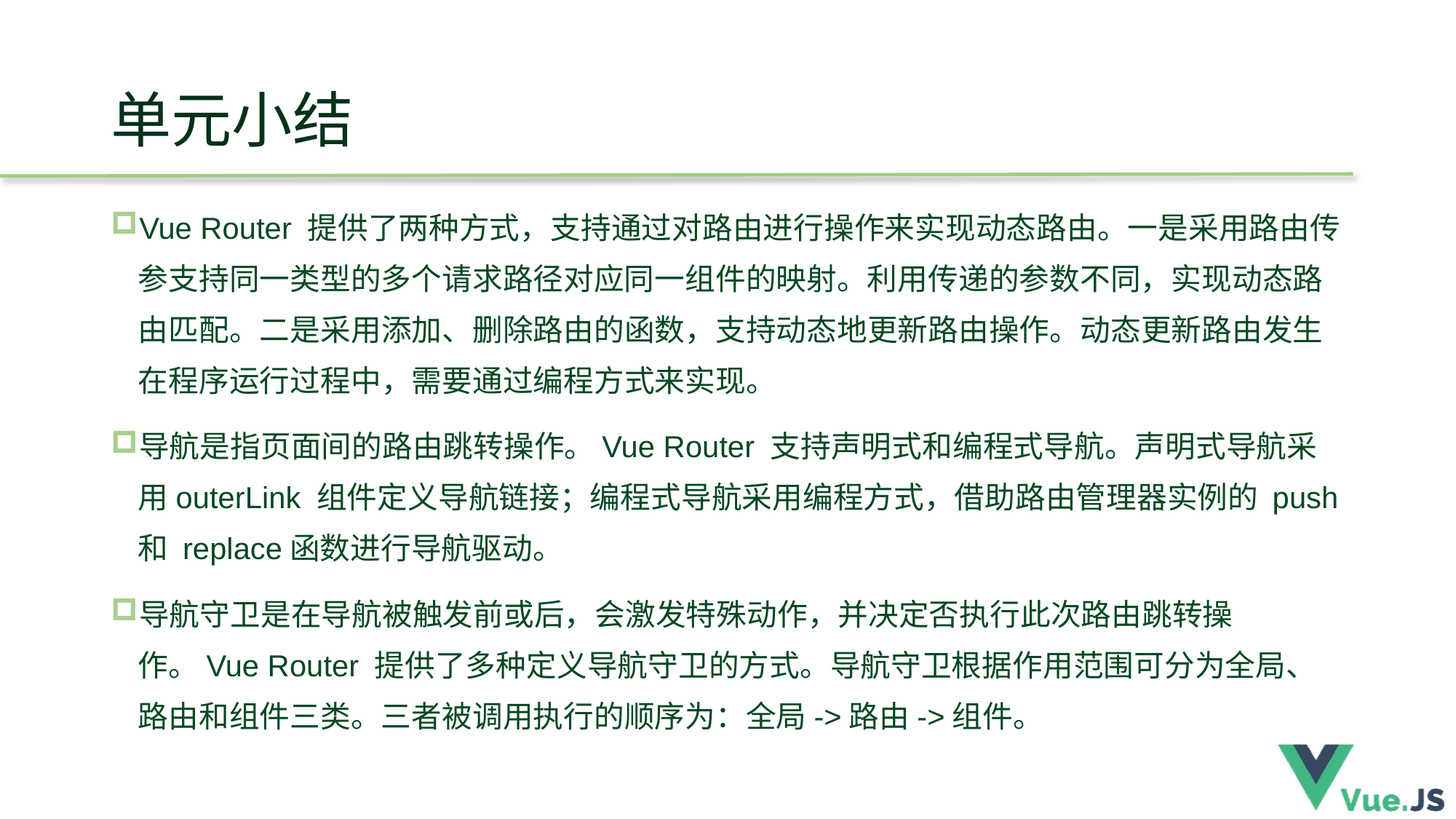

# 单元小结
Vue Router 提供了两种方式，支持通过对路由进行操作来实现动态路由。一是采用路由传参支持同一类型的多个请求路径对应同一组件的映射。利用传递的参数不同，实现动态路由匹配。二是采用添加、删除路由的函数，支持动态地更新路由操作。动态更新路由发生在程序运行过程中，需要通过编程方式来实现。
导航是指页面间的路由跳转操作。Vue Router 支持声明式和编程式导航。声明式导航采用outerLink 组件定义导航链接；编程式导航采用编程方式，借助路由管理器实例的 push 和 replace函数进行导航驱动。
导航守卫是在导航被触发前或后，会激发特殊动作，并决定否执行此次路由跳转操作。Vue Router 提供了多种定义导航守卫的方式。导航守卫根据作用范围可分为全局、路由和组件三类。三者被调用执行的顺序为：全局->路由->组件。